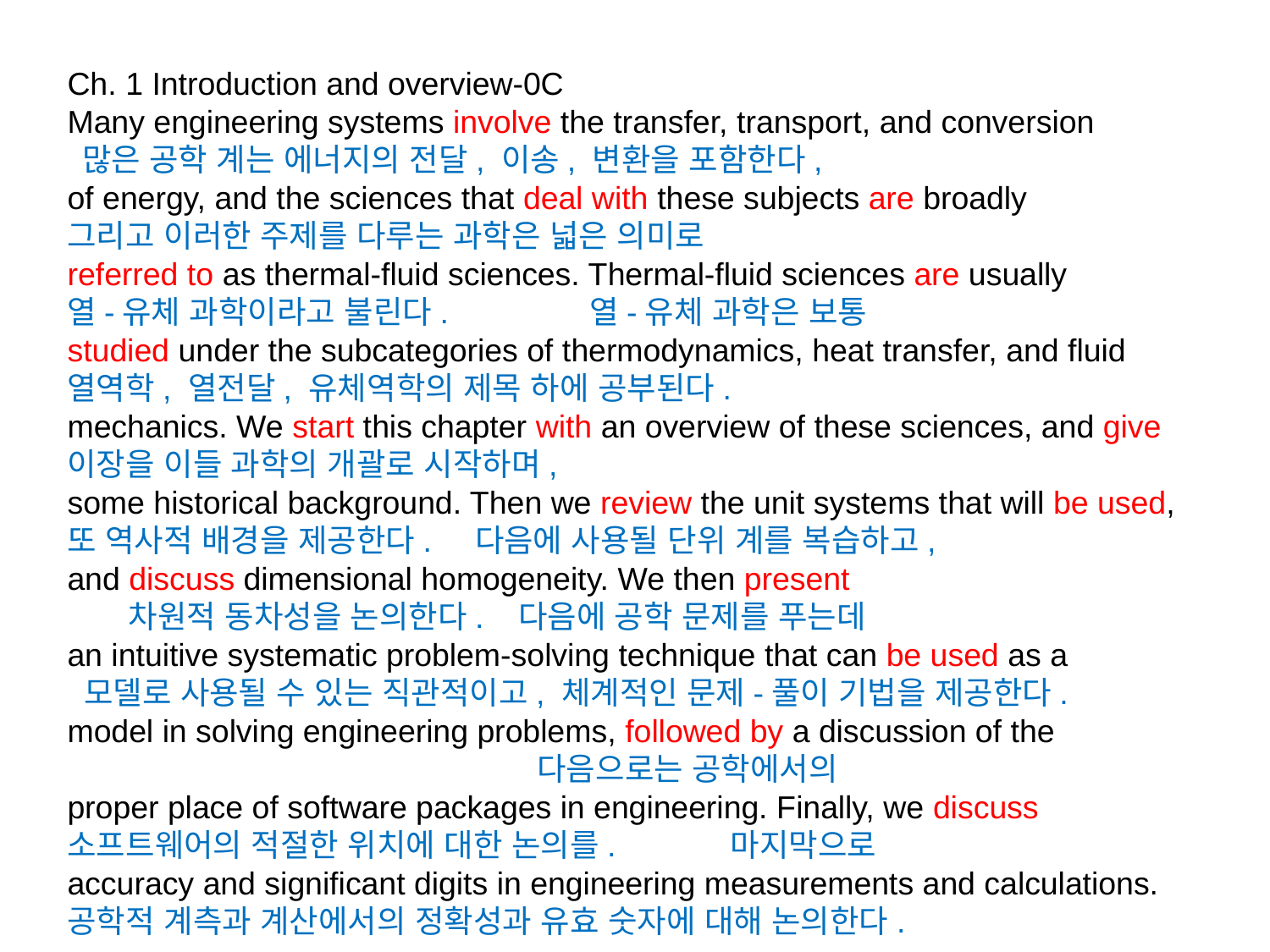

Ch. 1 Introduction and overview-0C
Many engineering systems involve the transfer, transport, and conversion
 많은 공학 계는 에너지의 전달, 이송, 변환을 포함한다,
of energy, and the sciences that deal with these subjects are broadly
그리고 이러한 주제를 다루는 과학은 넓은 의미로
referred to as thermal-fluid sciences. Thermal-fluid sciences are usually
열-유체 과학이라고 불린다.               열-유체 과학은 보통
studied under the subcategories of thermodynamics, heat transfer, and fluid
열역학, 열전달, 유체역학의 제목 하에 공부된다.
mechanics. We start this chapter with an overview of these sciences, and give
이장을 이들 과학의 개괄로 시작하며,
some historical background. Then we review the unit systems that will be used,
또 역사적 배경을 제공한다.    다음에 사용될 단위 계를 복습하고,
and discuss dimensional homogeneity. We then present
      차원적 동차성을 논의한다.   다음에 공학 문제를 푸는데
an intuitive systematic problem-solving technique that can be used as a
 모델로 사용될 수 있는 직관적이고, 체계적인 문제-풀이 기법을 제공한다.
model in solving engineering problems, followed by a discussion of the
                                                    다음으로는 공학에서의
proper place of software packages in engineering. Finally, we discuss
소프트웨어의 적절한 위치에 대한 논의를.            마지막으로
accuracy and significant digits in engineering measurements and calculations.
공학적 계측과 계산에서의 정확성과 유효 숫자에 대해 논의한다.